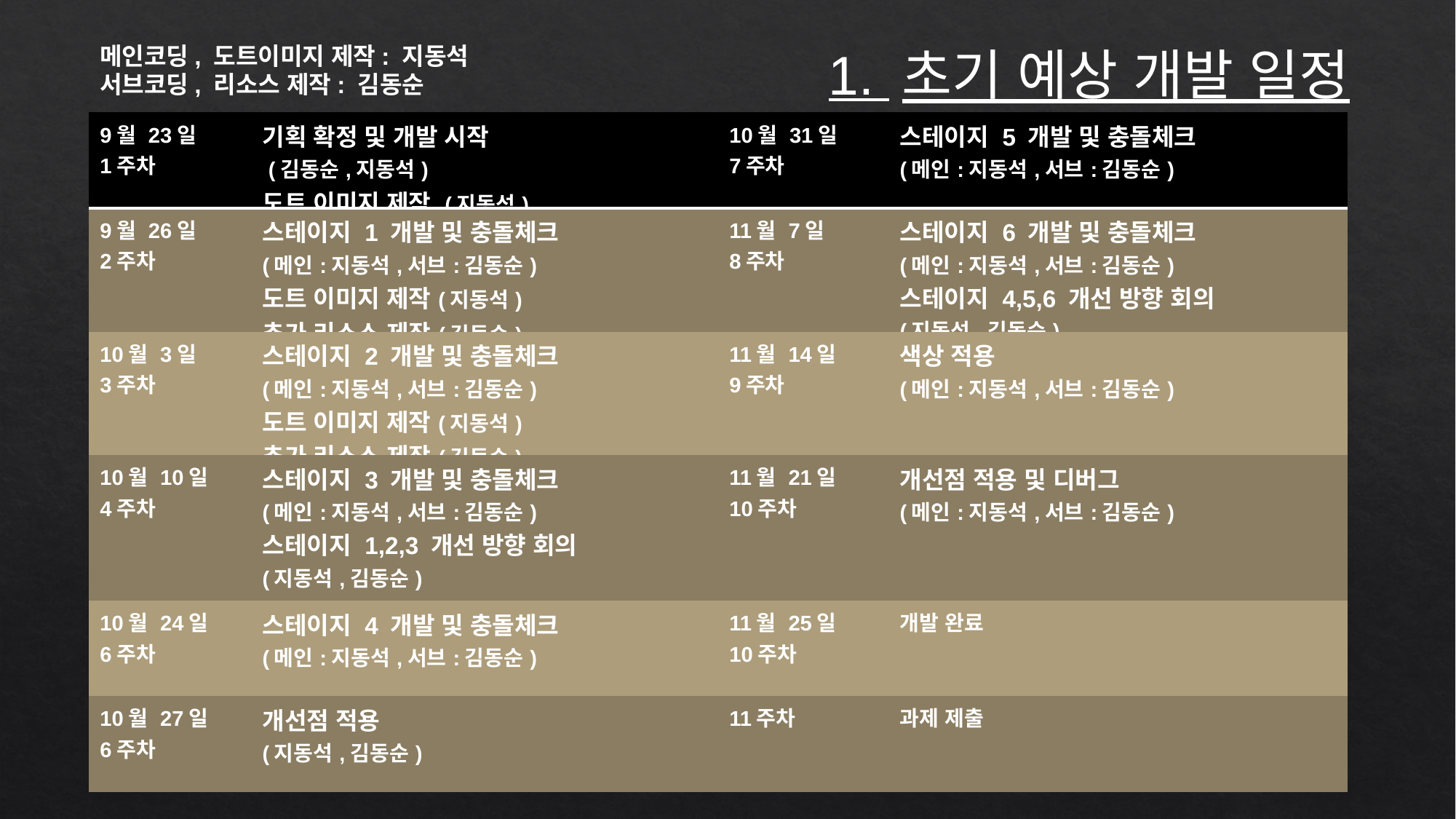

메인코딩, 도트이미지 제작: 지동석
서브코딩, 리소스 제작: 김동순
1. 초기 예상 개발 일정
| 9월 23일 1주차 | 기획 확정 및 개발 시작 (김동순,지동석) 도트 이미지 제작 (지동석) | 10월 31일 7주차 | 스테이지 5 개발 및 충돌체크 (메인:지동석,서브:김동순) |
| --- | --- | --- | --- |
| 9월 26일 2주차 | 스테이지 1 개발 및 충돌체크 (메인:지동석,서브:김동순) 도트 이미지 제작(지동석) 추가 리소스 제작(김동순) | 11월 7일 8주차 | 스테이지 6 개발 및 충돌체크 (메인:지동석,서브:김동순) 스테이지 4,5,6 개선 방향 회의 (지동석,김동순) |
| 10월 3일 3주차 | 스테이지 2 개발 및 충돌체크 (메인:지동석,서브:김동순) 도트 이미지 제작(지동석) 추가 리소스 제작(김동순) | 11월 14일 9주차 | 색상 적용 (메인:지동석,서브:김동순) |
| 10월 10일 4주차 | 스테이지 3 개발 및 충돌체크 (메인:지동석,서브:김동순) 스테이지 1,2,3 개선 방향 회의 (지동석,김동순) | 11월 21일 10주차 | 개선점 적용 및 디버그 (메인:지동석,서브:김동순) |
| 10월 24일 6주차 | 스테이지 4 개발 및 충돌체크 (메인:지동석,서브:김동순) | 11월 25일 10주차 | 개발 완료 |
| 10월 27일 6주차 | 개선점 적용 (지동석,김동순) | 11주차 | 과제 제출 |